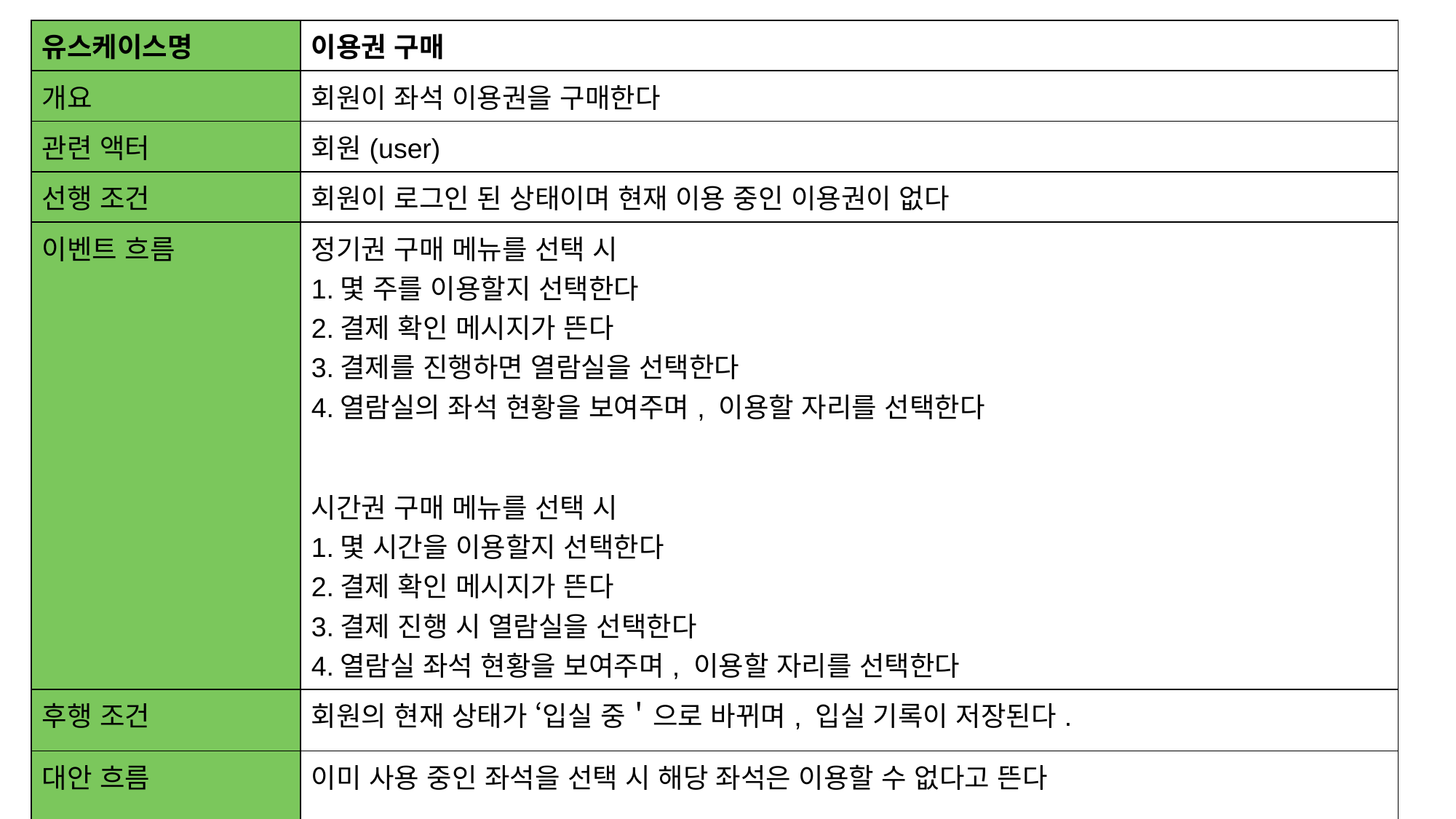

| 유스케이스명 | 이용권 구매 |
| --- | --- |
| 개요 | 회원이 좌석 이용권을 구매한다 |
| 관련 액터 | 회원(user) |
| 선행 조건 | 회원이 로그인 된 상태이며 현재 이용 중인 이용권이 없다 |
| 이벤트 흐름 | 정기권 구매 메뉴를 선택 시 1.몇 주를 이용할지 선택한다 2.결제 확인 메시지가 뜬다 3.결제를 진행하면 열람실을 선택한다 4.열람실의 좌석 현황을 보여주며, 이용할 자리를 선택한다 시간권 구매 메뉴를 선택 시 1.몇 시간을 이용할지 선택한다 2.결제 확인 메시지가 뜬다 3.결제 진행 시 열람실을 선택한다 4.열람실 좌석 현황을 보여주며, 이용할 자리를 선택한다 |
| 후행 조건 | 회원의 현재 상태가 ‘입실 중＇으로 바뀌며, 입실 기록이 저장된다. |
| 대안 흐름 | 이미 사용 중인 좌석을 선택 시 해당 좌석은 이용할 수 없다고 뜬다 |